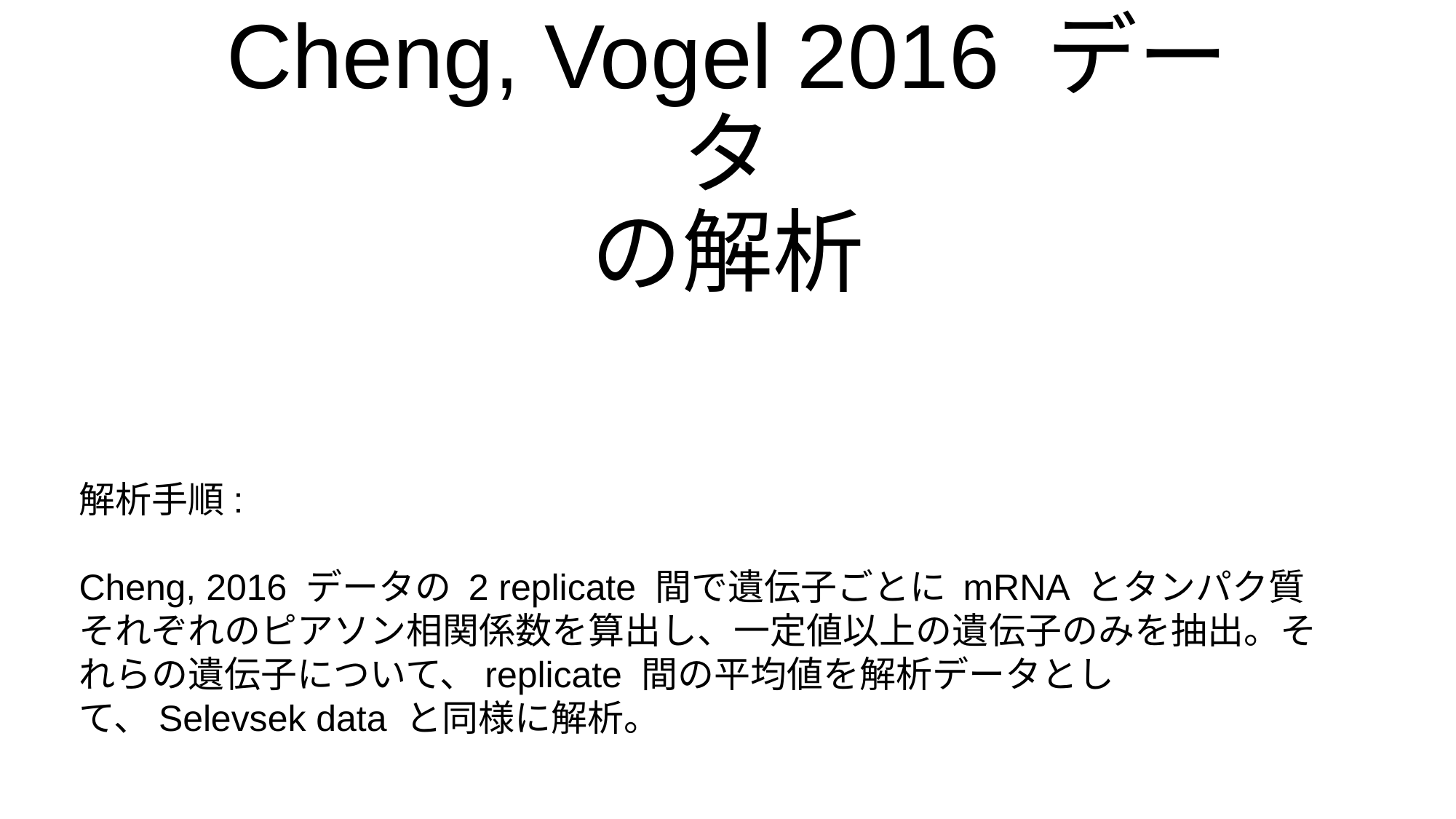

# Cheng, Vogel 2016 データ の解析
解析手順:

Cheng, 2016 データの 2 replicate 間で遺伝子ごとに mRNA とタンパク質それぞれのピアソン相関係数を算出し、一定値以上の遺伝子のみを抽出。それらの遺伝子について、replicate 間の平均値を解析データとして、Selevsek data と同様に解析。